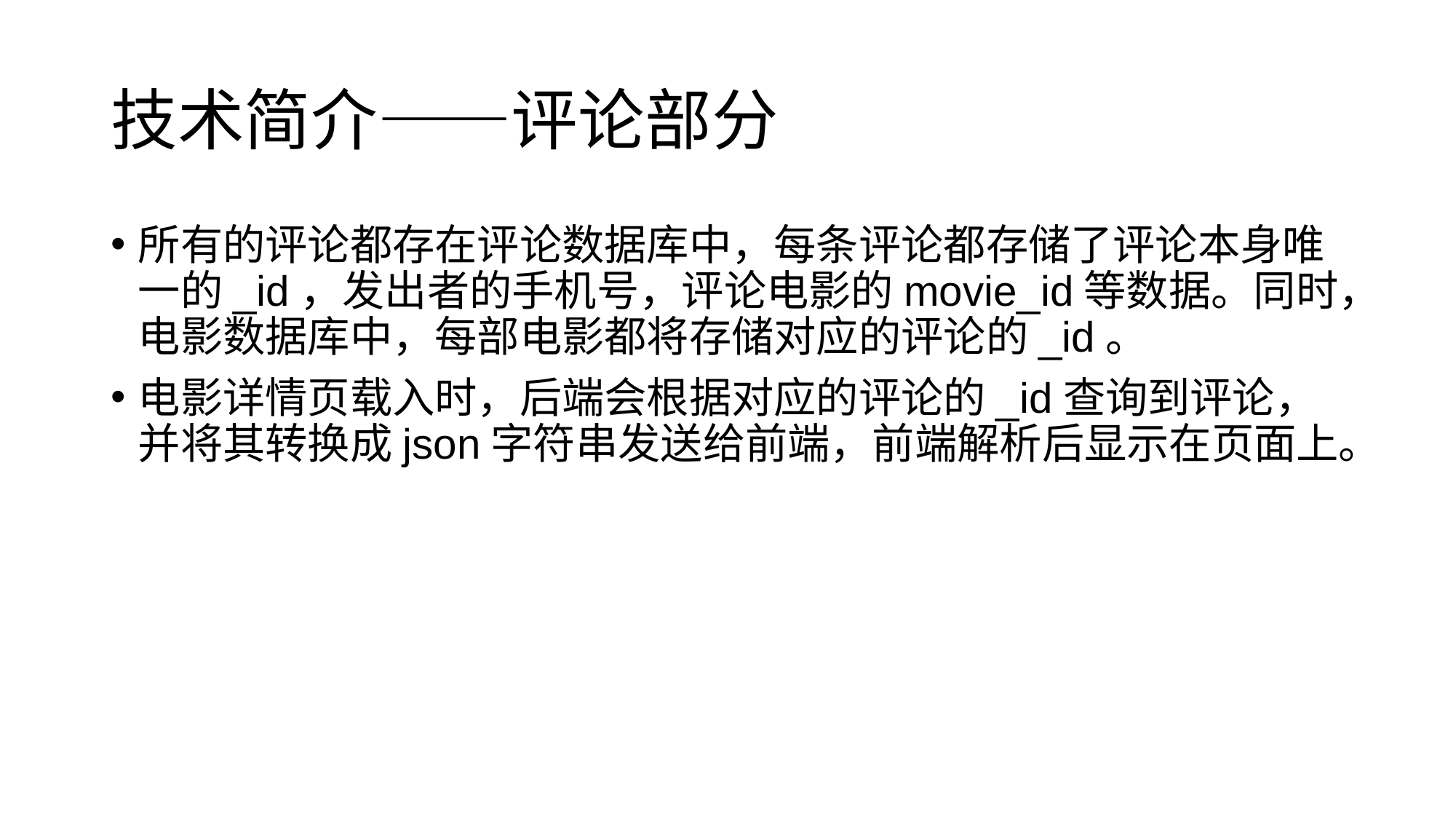

# 技术简介——评论部分
所有的评论都存在评论数据库中，每条评论都存储了评论本身唯一的_id，发出者的手机号，评论电影的movie_id等数据。同时，电影数据库中，每部电影都将存储对应的评论的_id。
电影详情页载入时，后端会根据对应的评论的_id查询到评论，并将其转换成json字符串发送给前端，前端解析后显示在页面上。